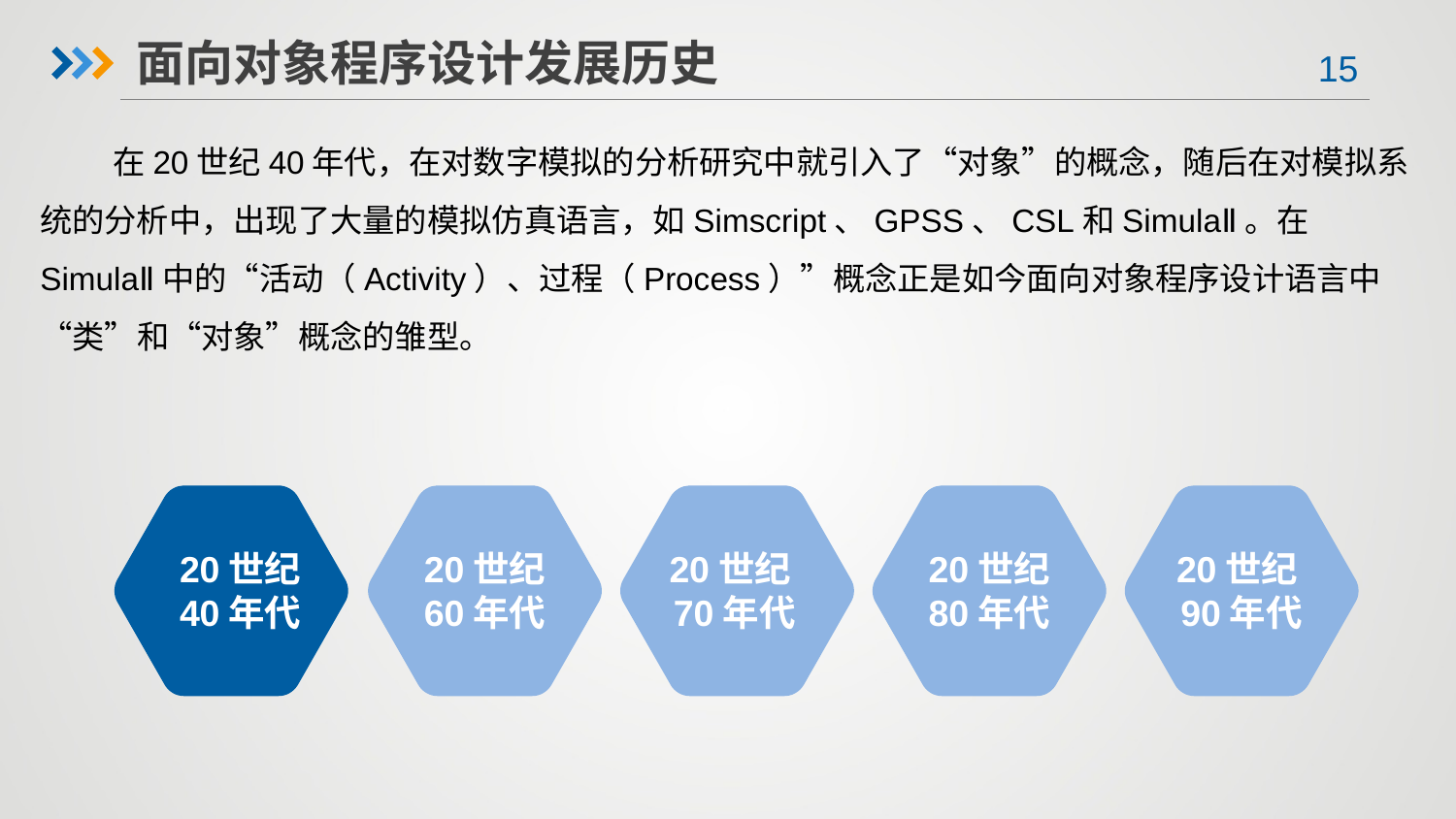

面向对象程序设计发展历史
在20世纪40年代，在对数字模拟的分析研究中就引入了“对象”的概念，随后在对模拟系统的分析中，出现了大量的模拟仿真语言，如Simscript、GPSS、CSL和SimulaⅡ。在SimulaⅡ中的“活动（Activity）、过程（Process）”概念正是如今面向对象程序设计语言中“类”和“对象”概念的雏型。

20世纪
40年代
20世纪
60年代
20世纪70年代
20世纪
80年代
20世纪90年代